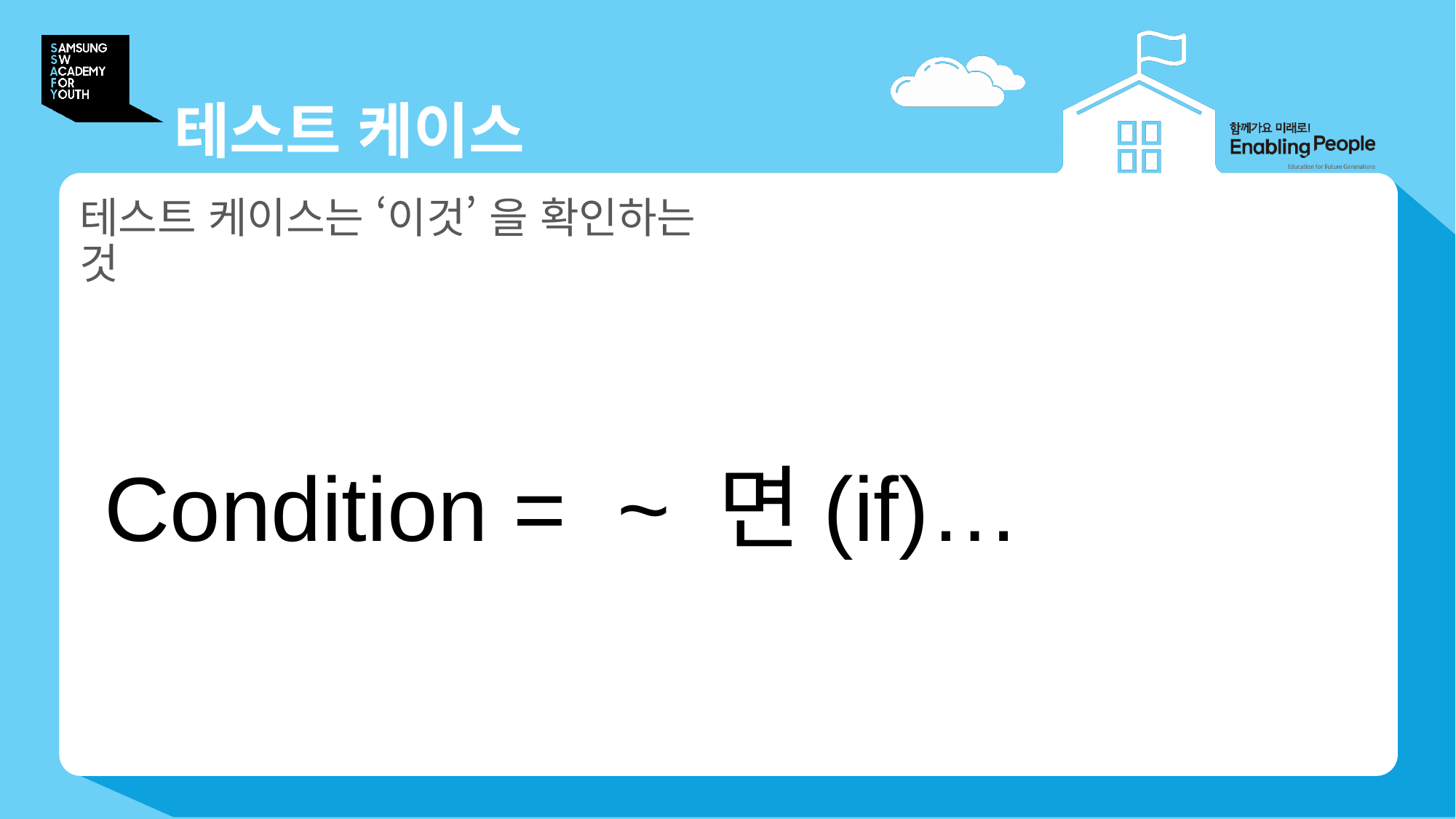

# 테스트 케이스
테스트 케이스는 ‘이것’ 을 확인하는 것
Condition =  ~ 면(if)…